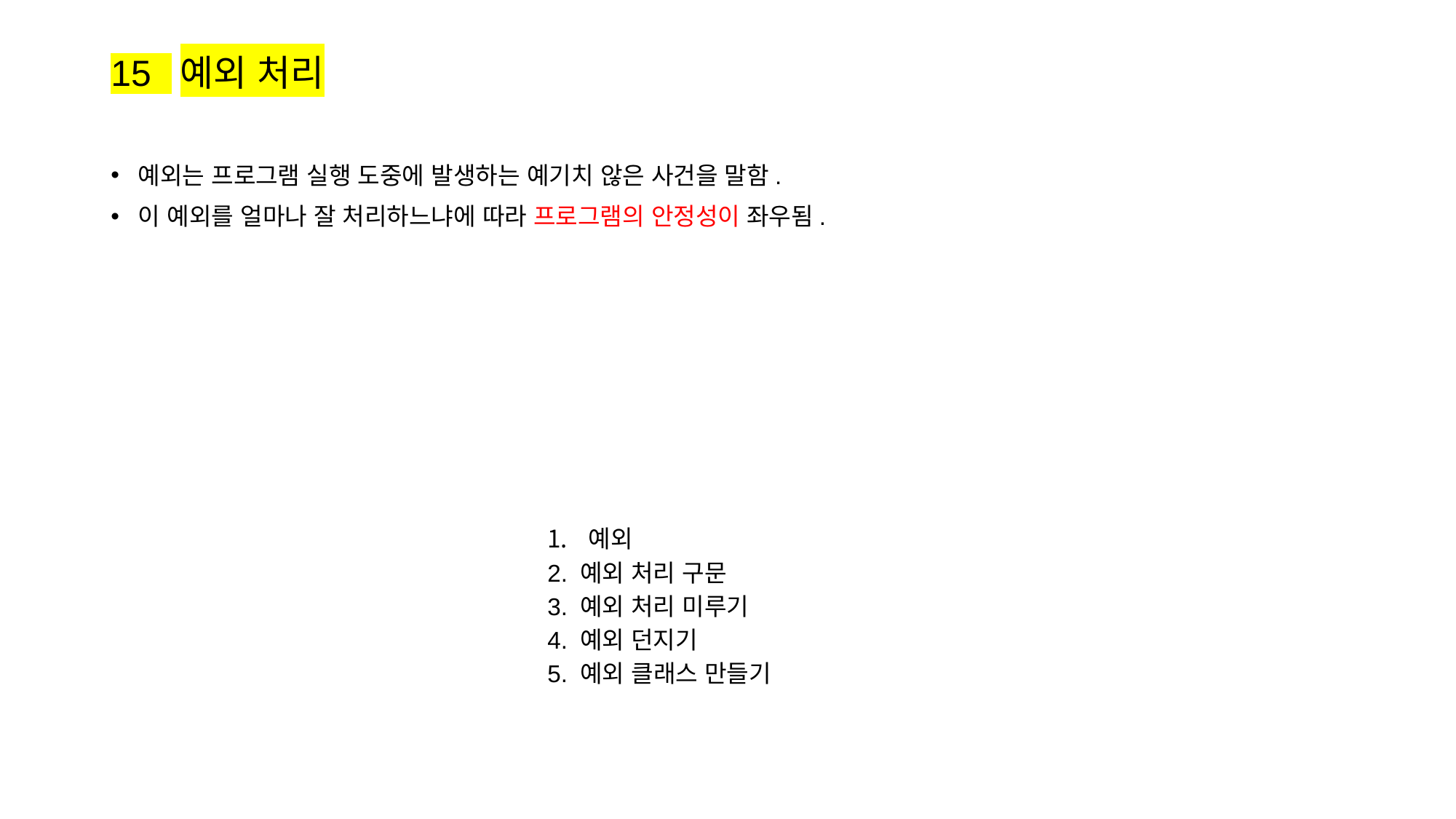

# 15  예외 처리

예외는 프로그램 실행 도중에 발생하는 예기치 않은 사건을 말함.
이 예외를 얼마나 잘 처리하느냐에 따라 프로그램의 안정성이 좌우됨.

예외
2. 예외 처리 구문
3. 예외 처리 미루기
4. 예외 던지기
5. 예외 클래스 만들기